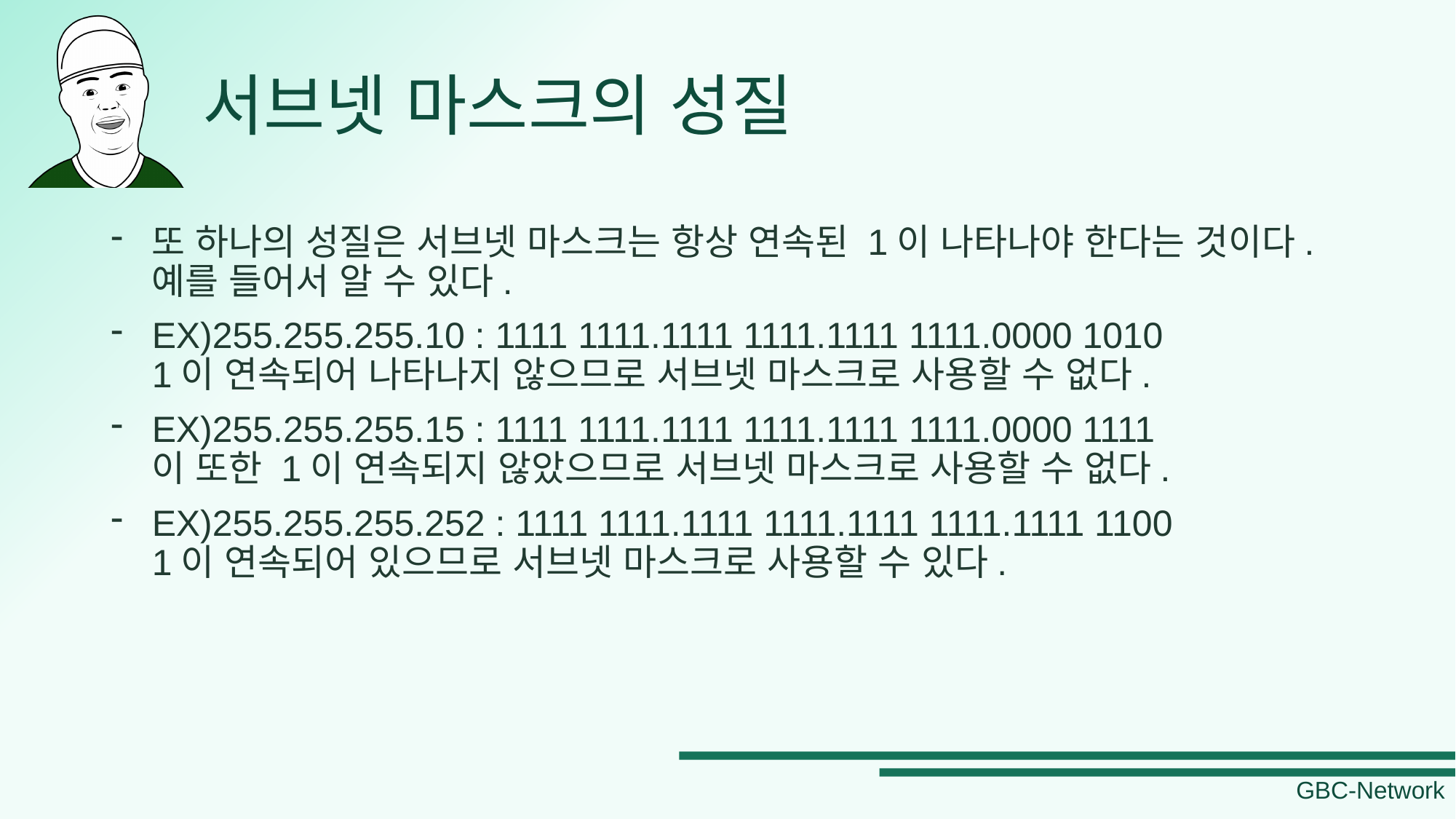

# 서브넷 마스크의 성질
또 하나의 성질은 서브넷 마스크는 항상 연속된 1이 나타나야 한다는 것이다. 예를 들어서 알 수 있다.
EX)255.255.255.10 : 1111 1111.1111 1111.1111 1111.0000 1010
1이 연속되어 나타나지 않으므로 서브넷 마스크로 사용할 수 없다.
EX)255.255.255.15 : 1111 1111.1111 1111.1111 1111.0000 1111
이 또한 1이 연속되지 않았으므로 서브넷 마스크로 사용할 수 없다.
EX)255.255.255.252 : 1111 1111.1111 1111.1111 1111.1111 1100
1이 연속되어 있으므로 서브넷 마스크로 사용할 수 있다.